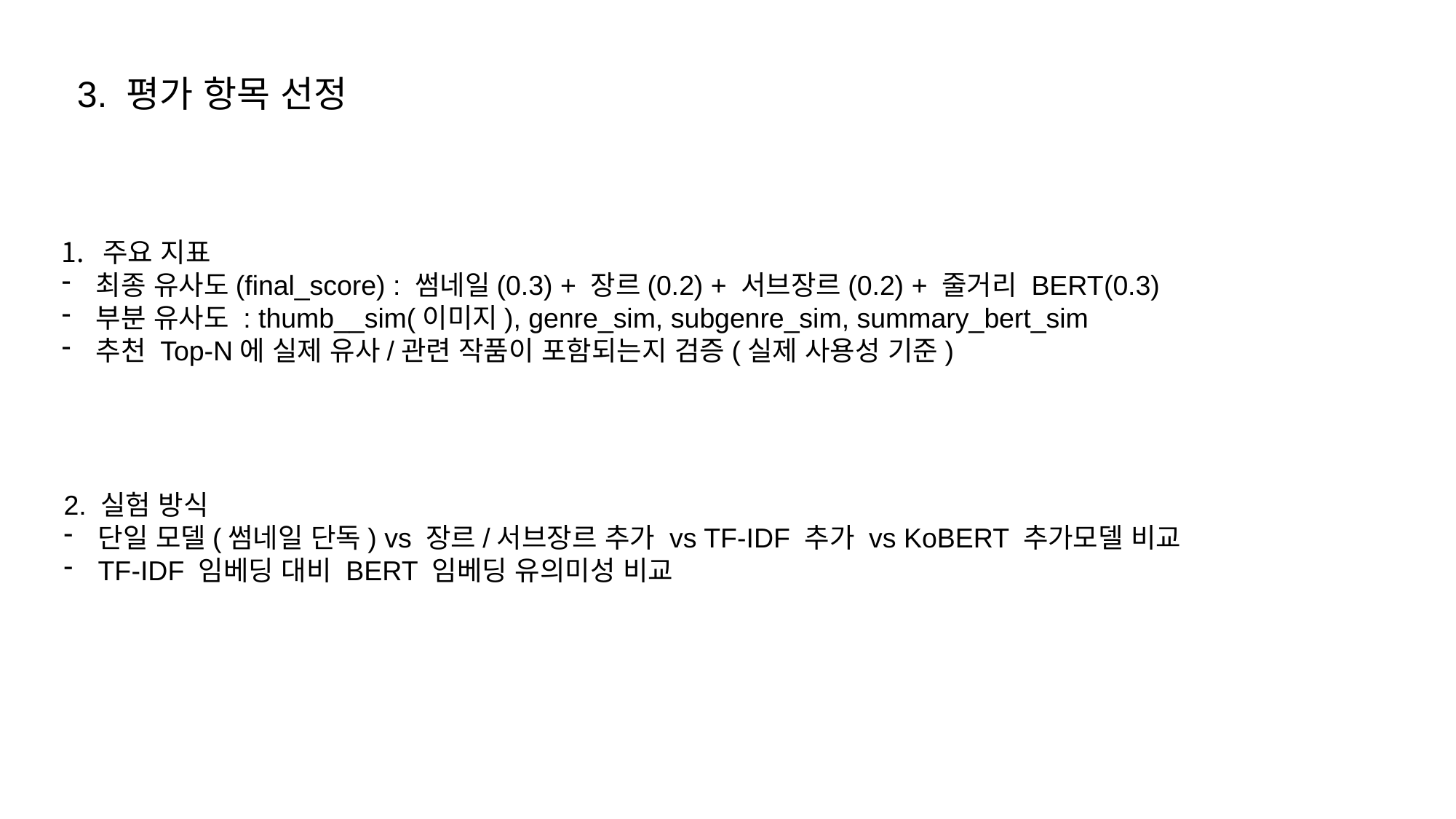

3. 평가 항목 선정
주요 지표
최종 유사도(final_score) : 썸네일(0.3) + 장르(0.2) + 서브장르(0.2) + 줄거리 BERT(0.3)
부분 유사도 : thumb__sim(이미지), genre_sim, subgenre_sim, summary_bert_sim
추천 Top-N에 실제 유사/관련 작품이 포함되는지 검증(실제 사용성 기준)
2. 실험 방식
단일 모델(썸네일 단독) vs 장르/서브장르 추가 vs TF-IDF 추가 vs KoBERT 추가모델 비교
TF-IDF 임베딩 대비 BERT 임베딩 유의미성 비교